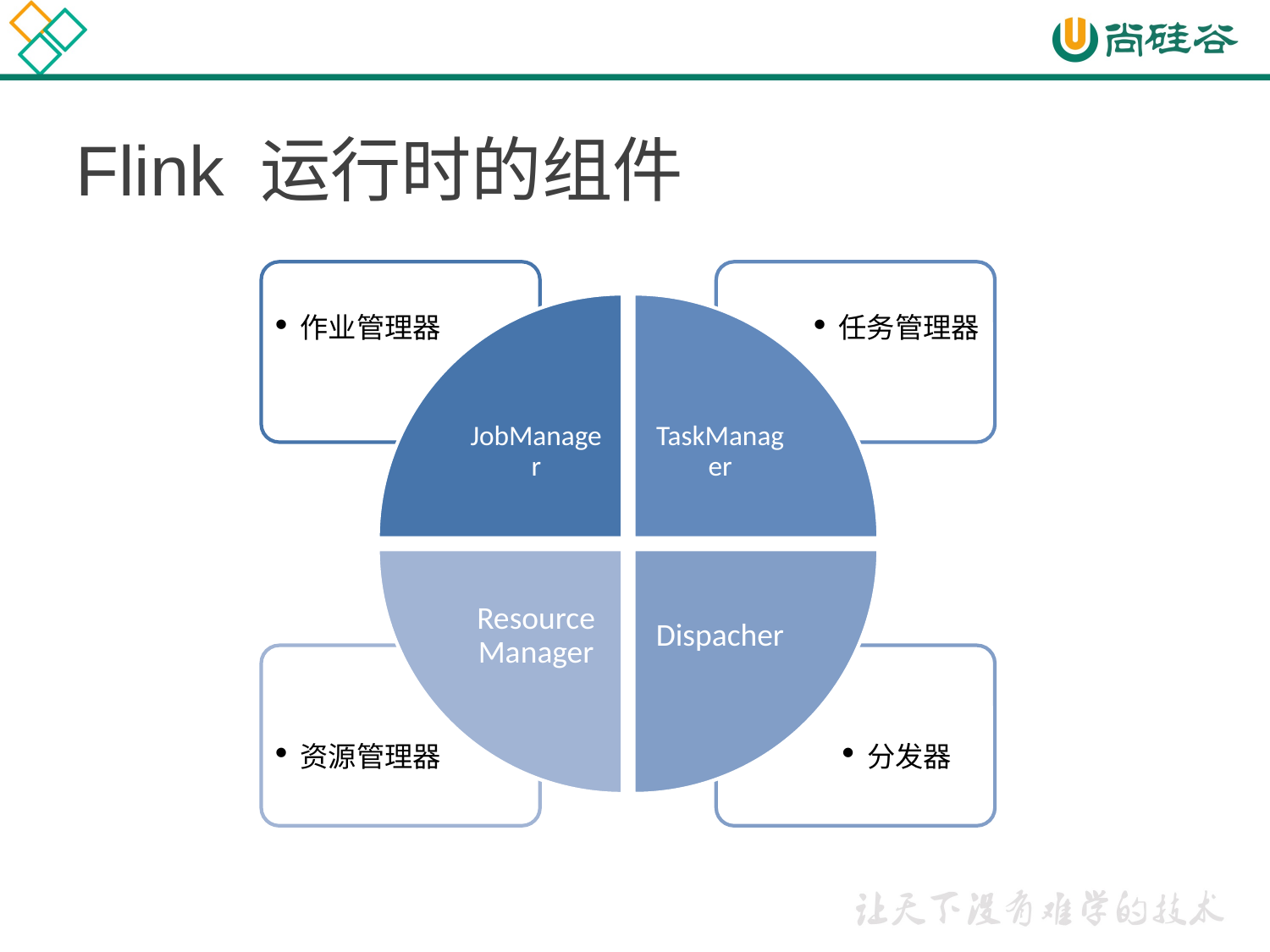

Flink 运行时的组件

作业管理器

任务管理器

JobManager

TaskManager
ResourceManager

Dispacher

资源管理器

分发器